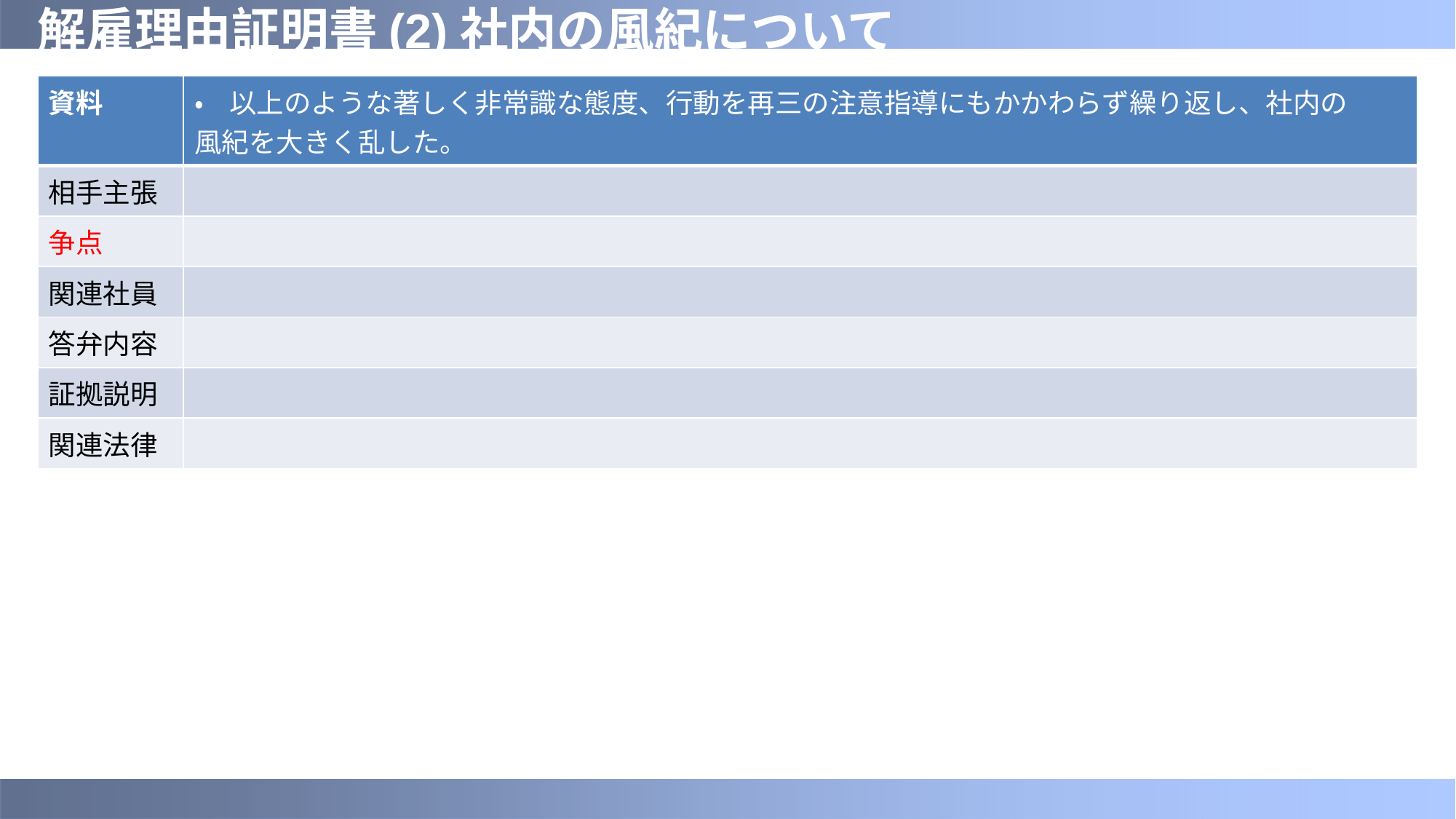

# 解雇理由証明書(2)社内の風紀について
| 資料 | •以上のような著しく非常識な態度、行動を再三の注意指導にもかかわらず繰り返し、社内の 風紀を大きく乱した。 |
| --- | --- |
| 相手主張 |  |
| 争点 |  |
| 関連社員 |  |
| 答弁内容 |  |
| 証拠説明 |  |
| 関連法律 |  |